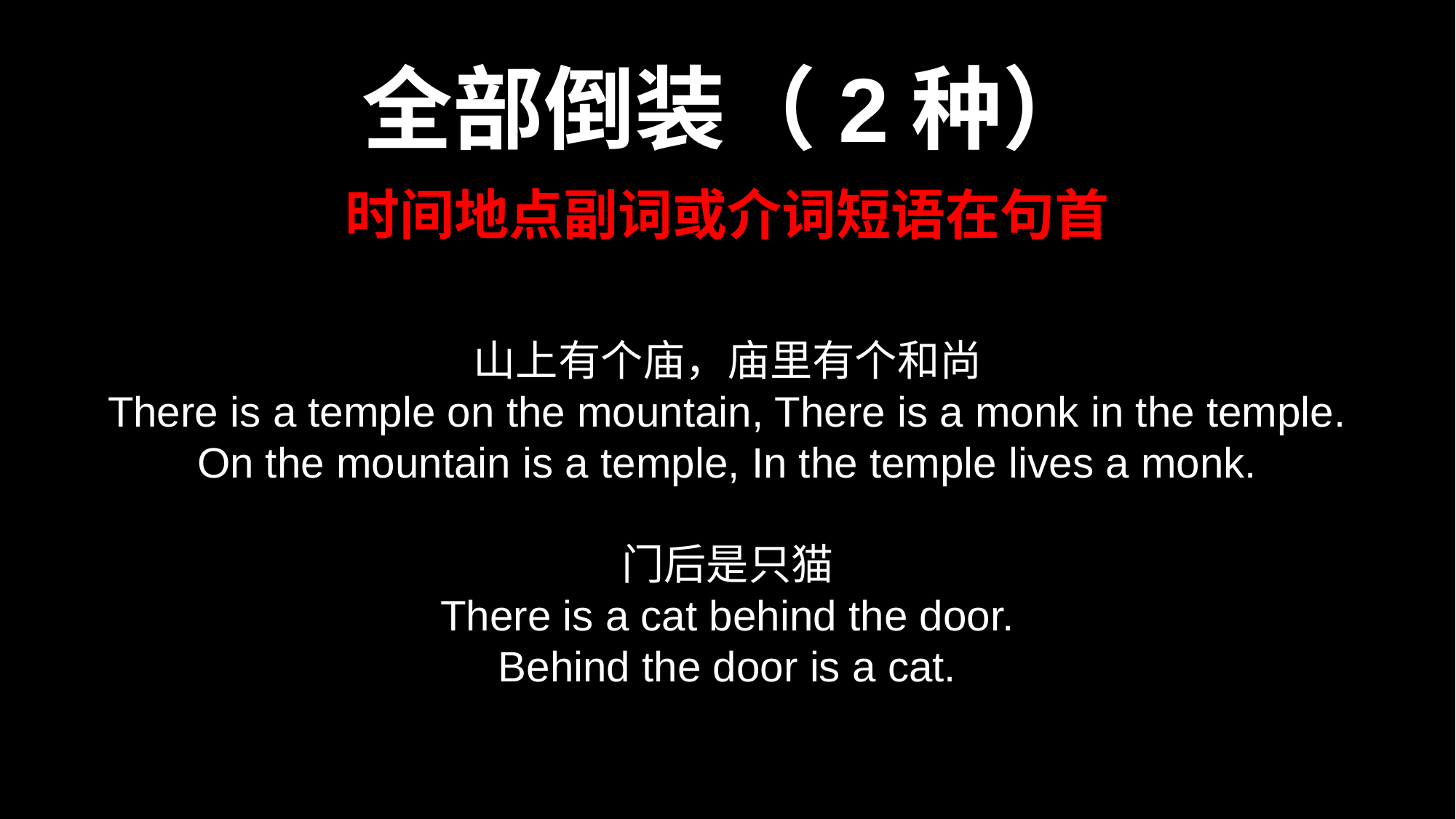

全部倒装（2种）
时间地点副词或介词短语在句首
山上有个庙，庙里有个和尚
There is a temple on the mountain, There is a monk in the temple.
On the mountain is a temple, In the temple lives a monk.

门后是只猫
There is a cat behind the door.
Behind the door is a cat.